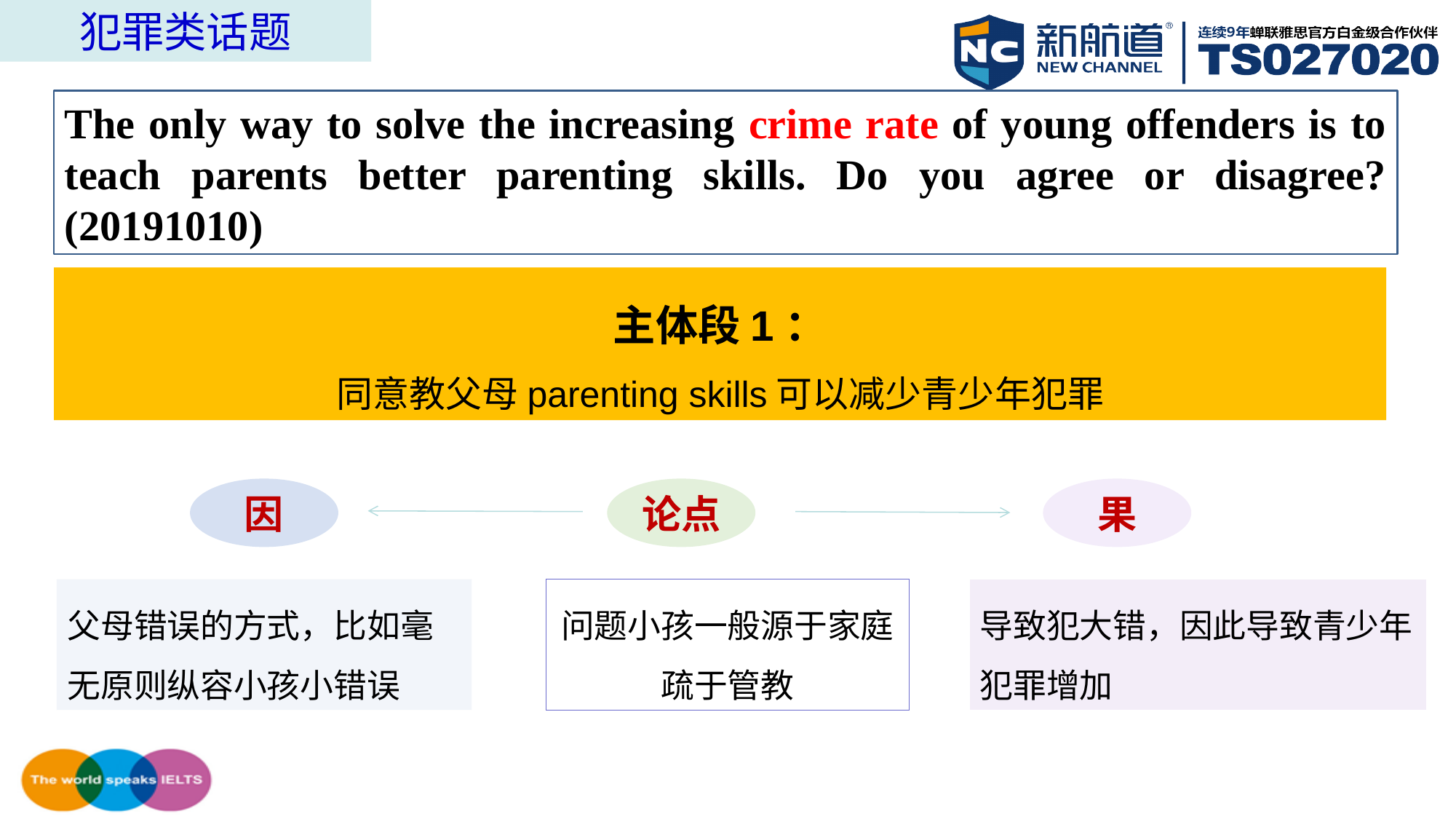

犯罪类话题
The only way to solve the increasing crime rate of young offenders is to teach parents better parenting skills. Do you agree or disagree? (20191010)
主体段1：
同意教父母parenting skills可以减少青少年犯罪
因
论点
果
父母错误的方式，比如毫无原则纵容小孩小错误
问题小孩一般源于家庭疏于管教
导致犯大错，因此导致青少年犯罪增加